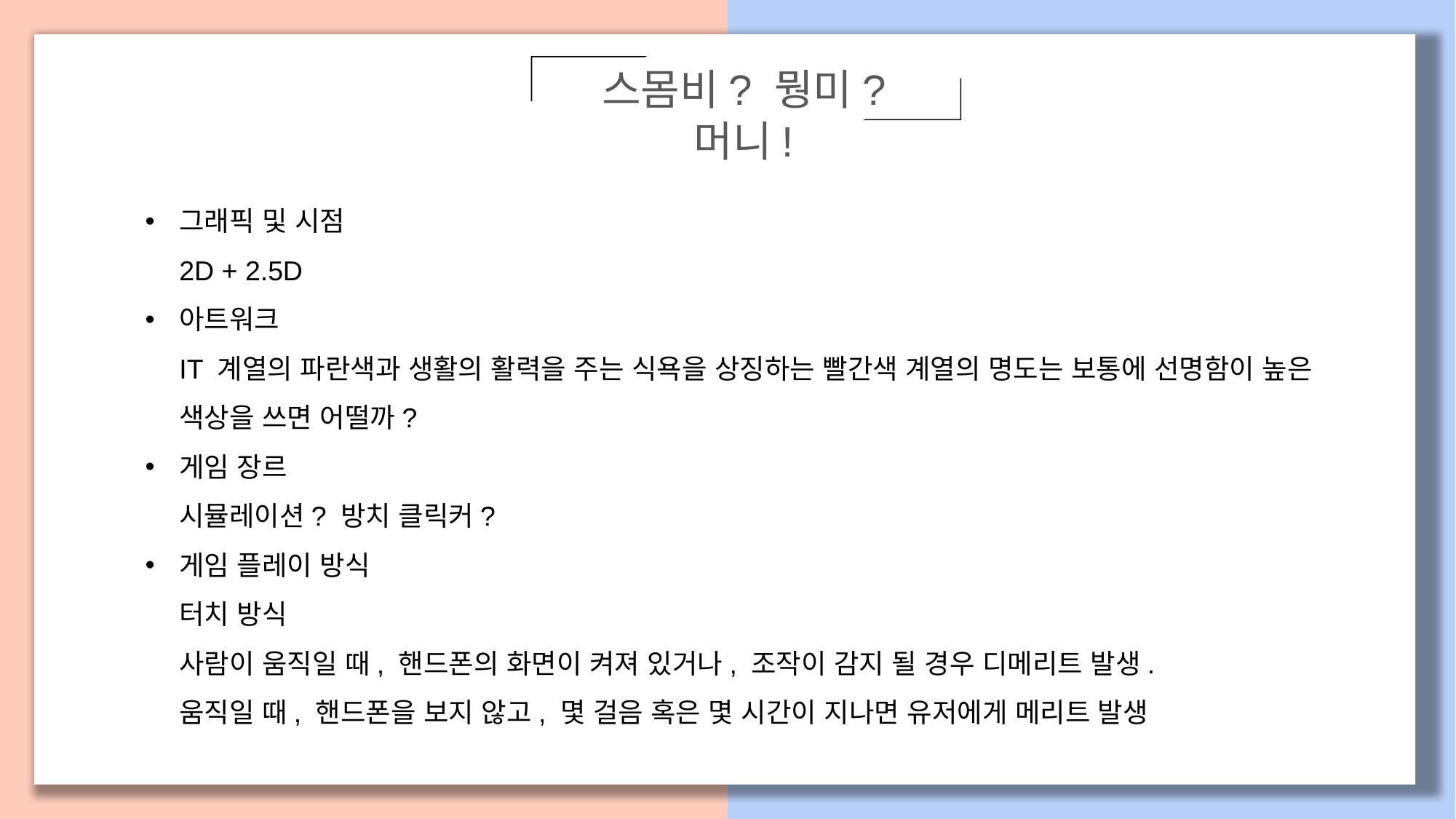

스몸비? 뭥미? 머니!

그래픽 및 시점
2D + 2.5D
아트워크
IT 계열의 파란색과 생활의 활력을 주는 식욕을 상징하는 빨간색 계열의 명도는 보통에 선명함이 높은 색상을 쓰면 어떨까?
게임 장르
시뮬레이션? 방치 클릭커?
게임 플레이 방식
터치 방식
사람이 움직일 때, 핸드폰의 화면이 켜져 있거나, 조작이 감지 될 경우 디메리트 발생.
움직일 때, 핸드폰을 보지 않고, 몇 걸음 혹은 몇 시간이 지나면 유저에게 메리트 발생